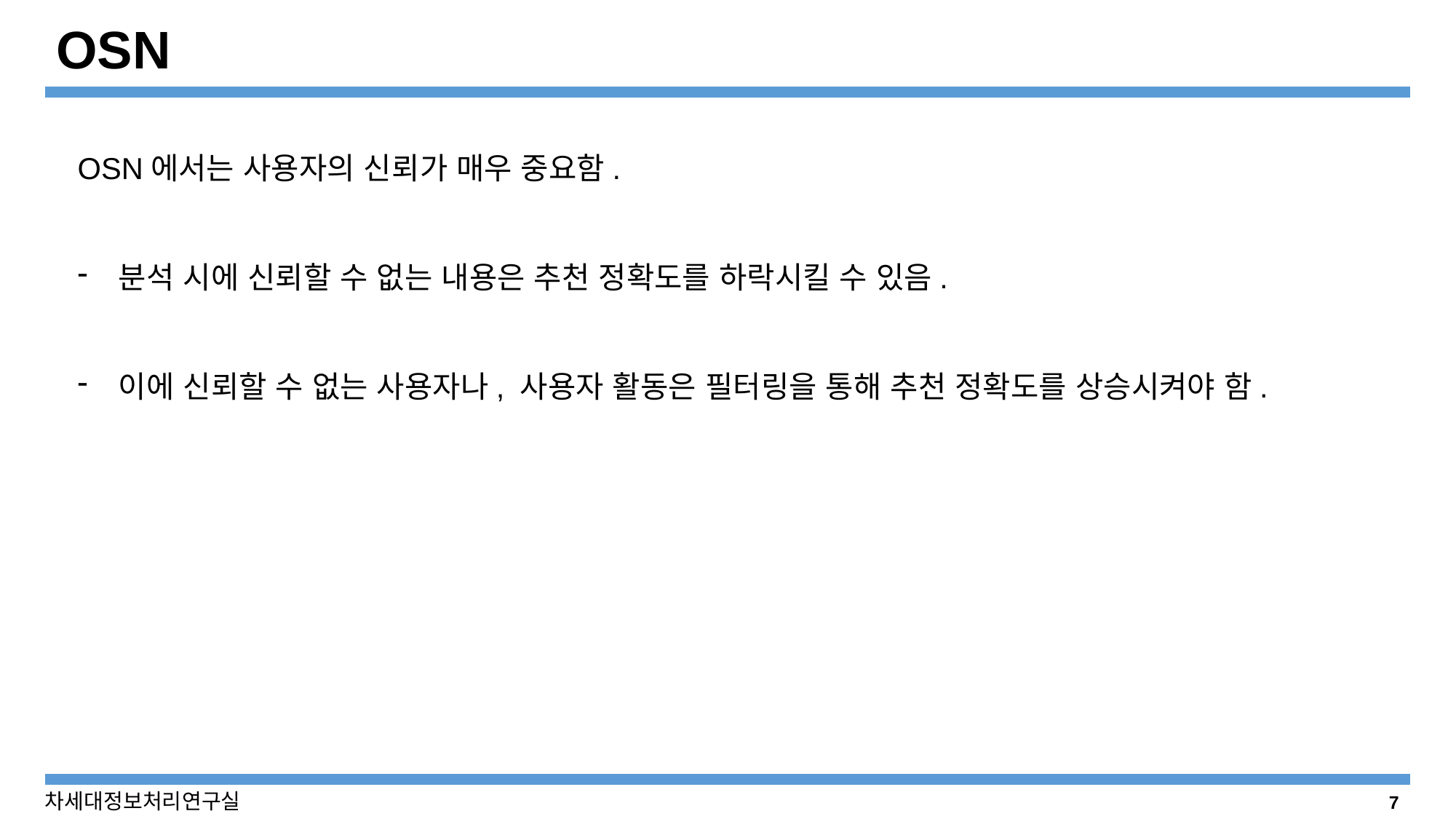

# OSN
OSN에서는 사용자의 신뢰가 매우 중요함.

분석 시에 신뢰할 수 없는 내용은 추천 정확도를 하락시킬 수 있음.

이에 신뢰할 수 없는 사용자나, 사용자 활동은 필터링을 통해 추천 정확도를 상승시켜야 함.
7